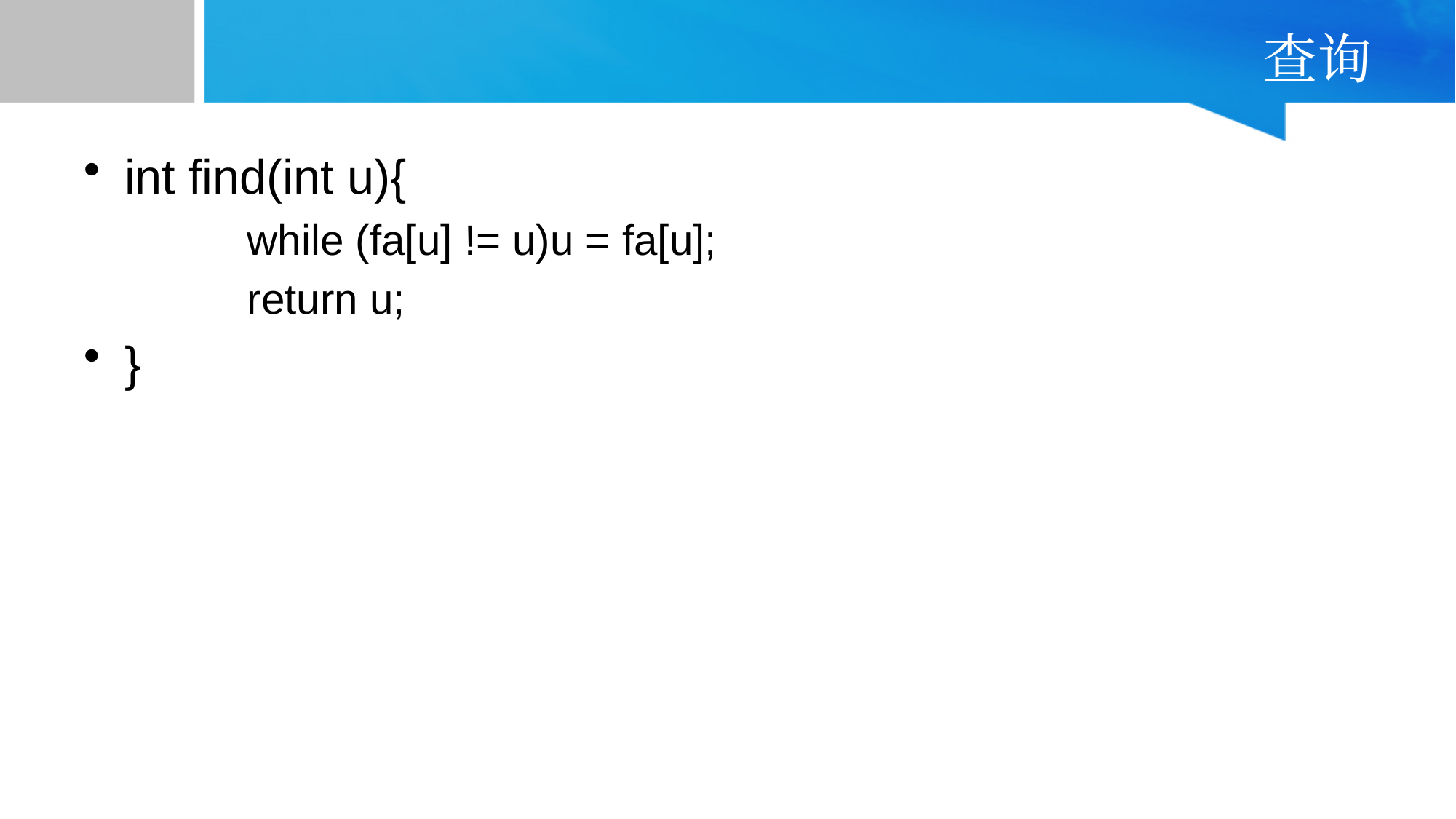

# 查询
int find(int u){
	while (fa[u] != u)u = fa[u];
	return u;
}